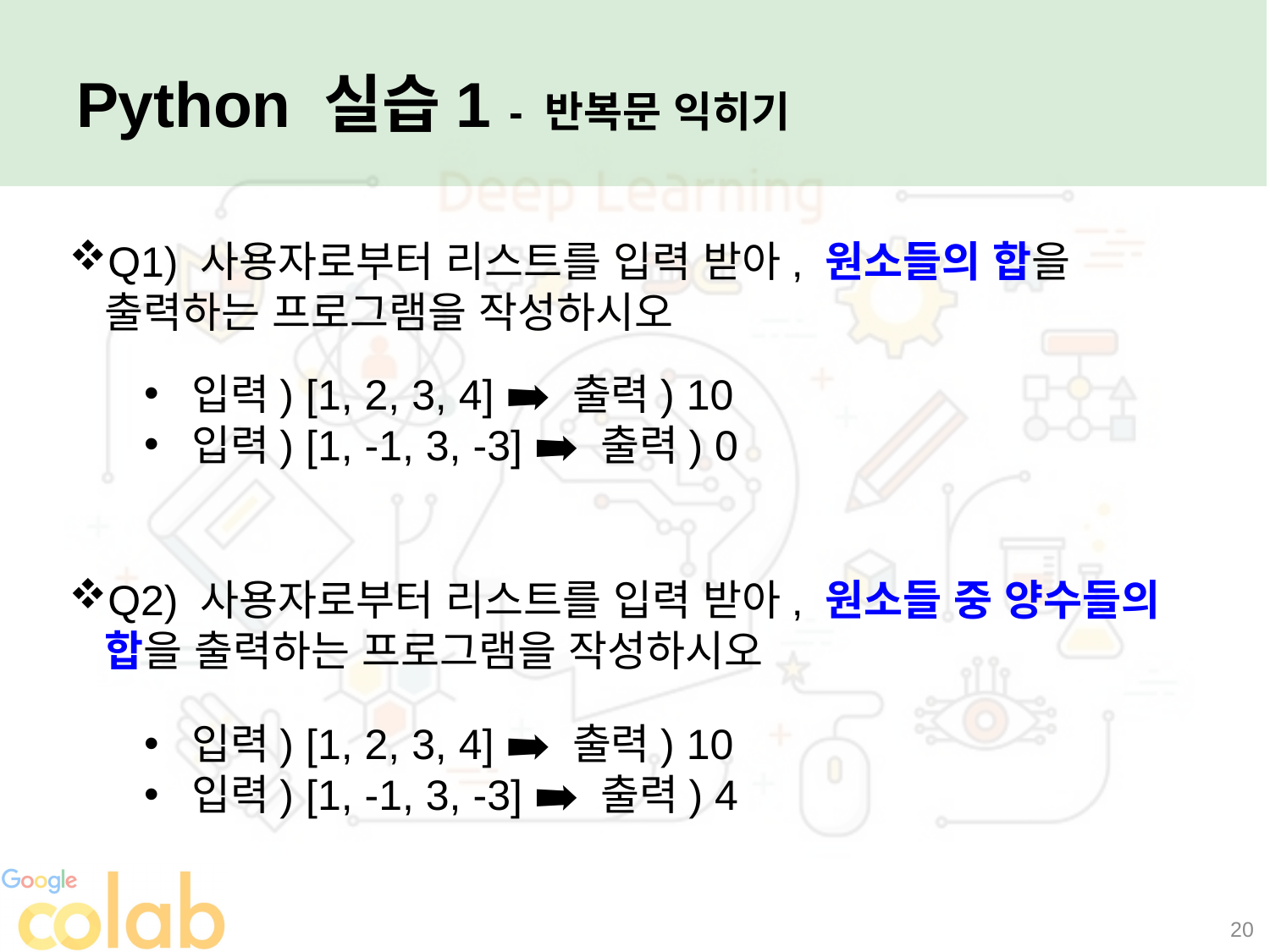

Python 실습1 - 반복문 익히기
Q1) 사용자로부터 리스트를 입력 받아, 원소들의 합을 출력하는 프로그램을 작성하시오
입력) [1, 2, 3, 4] ➡ 출력) 10
입력) [1, -1, 3, -3] ➡ 출력) 0
Q2) 사용자로부터 리스트를 입력 받아, 원소들 중 양수들의 합을 출력하는 프로그램을 작성하시오
입력) [1, 2, 3, 4] ➡ 출력) 10
입력) [1, -1, 3, -3] ➡ 출력) 4
20